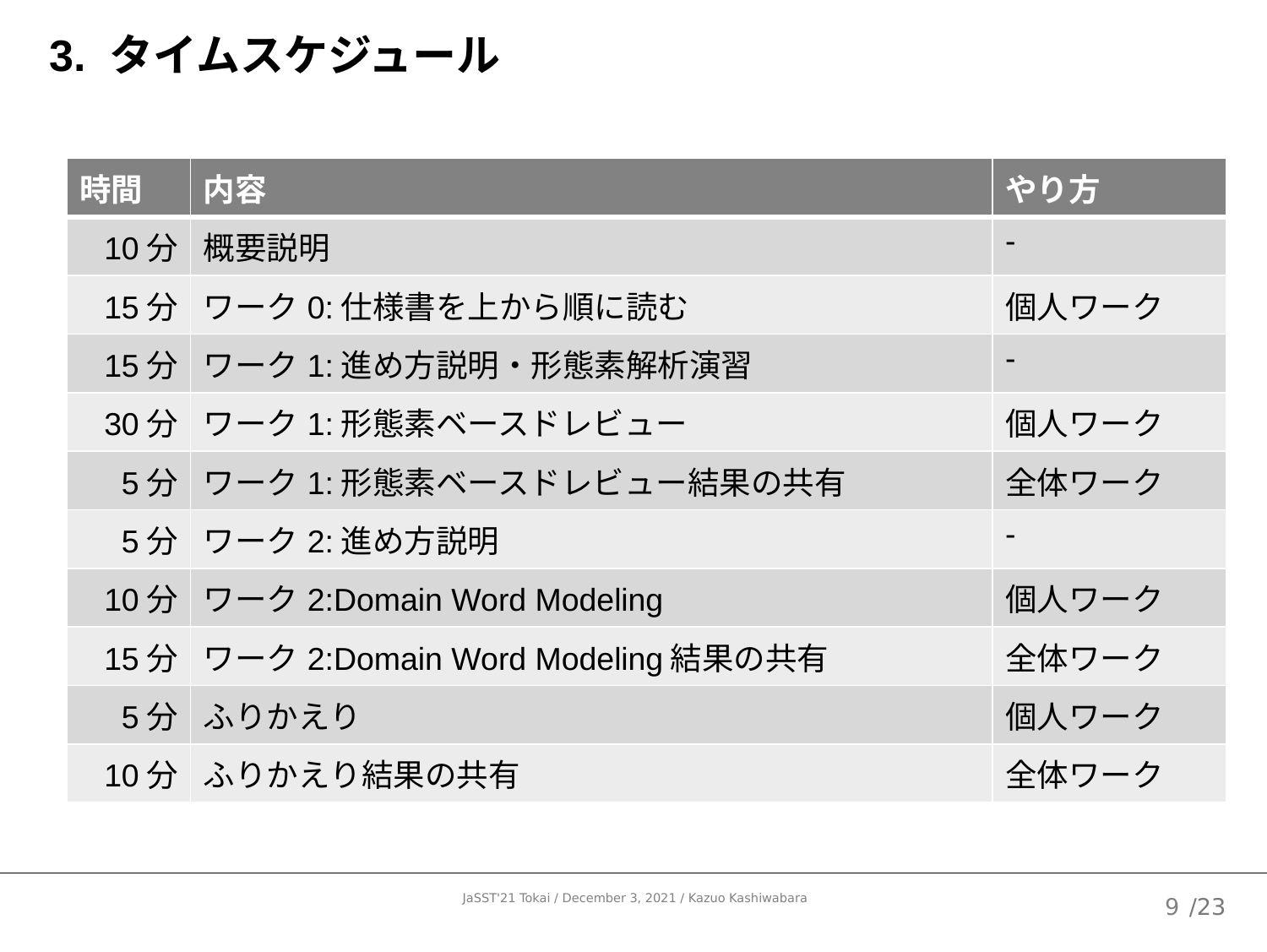

# 3. タイムスケジュール
| 時間 | 内容 | やり方 |
| --- | --- | --- |
| 10分 | 概要説明 | - |
| 15分 | ワーク0:仕様書を上から順に読む | 個人ワーク |
| 15分 | ワーク1:進め方説明・形態素解析演習 | - |
| 30分 | ワーク1:形態素ベースドレビュー | 個人ワーク |
| 5分 | ワーク1:形態素ベースドレビュー結果の共有 | 全体ワーク |
| 5分 | ワーク2:進め方説明 | - |
| 10分 | ワーク2:Domain Word Modeling | 個人ワーク |
| 15分 | ワーク2:Domain Word Modeling結果の共有 | 全体ワーク |
| 5分 | ふりかえり | 個人ワーク |
| 10分 | ふりかえり結果の共有 | 全体ワーク |
9